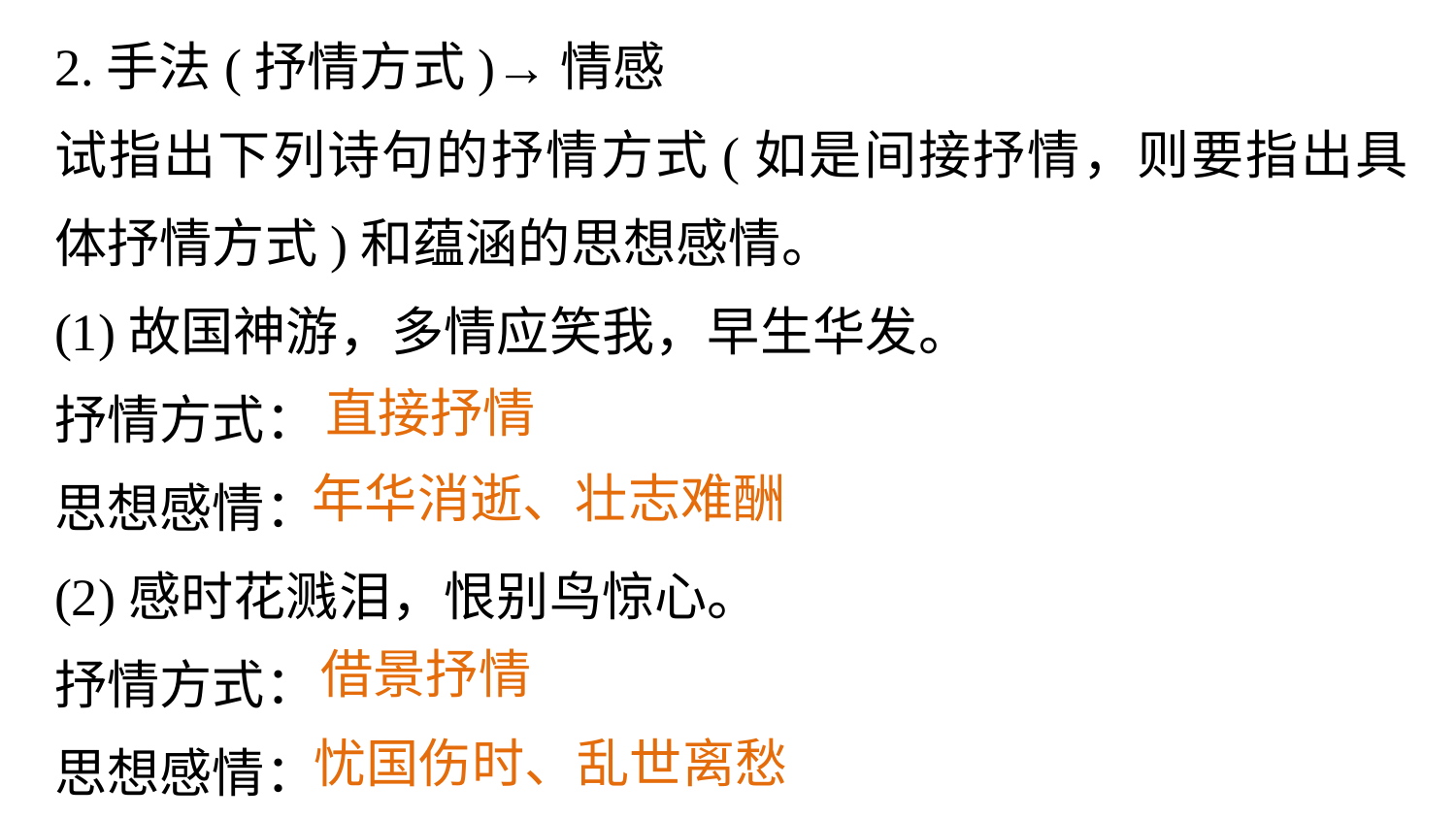

2.手法(抒情方式)→情感
试指出下列诗句的抒情方式(如是间接抒情，则要指出具体抒情方式)和蕴涵的思想感情。
(1)故国神游，多情应笑我，早生华发。
抒情方式：
思想感情：
(2)感时花溅泪，恨别鸟惊心。
抒情方式：
思想感情：
直接抒情
年华消逝、壮志难酬
借景抒情
忧国伤时、乱世离愁